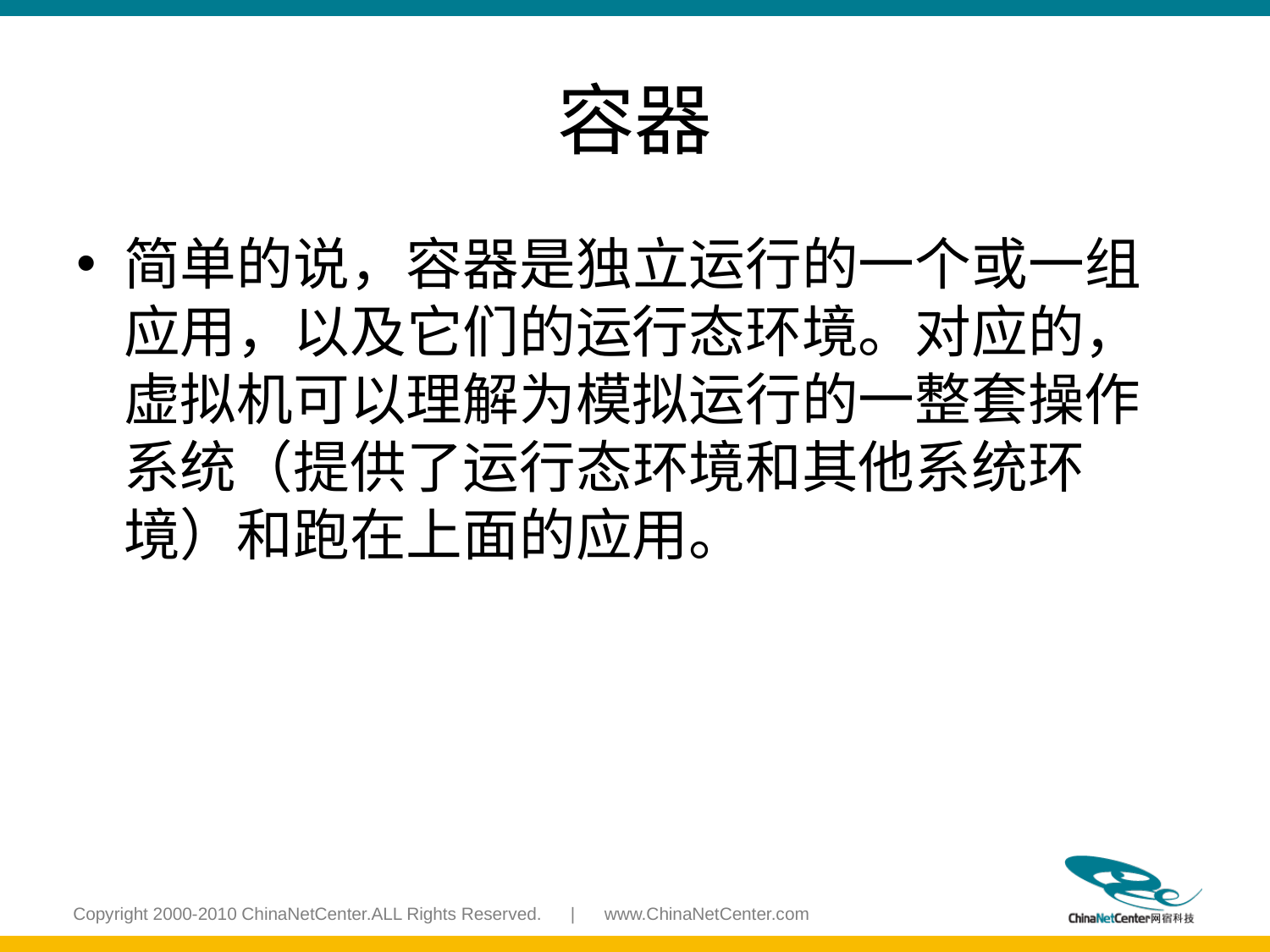

# 容器
简单的说，容器是独立运行的一个或一组应用，以及它们的运行态环境。对应的，虚拟机可以理解为模拟运行的一整套操作系统（提供了运行态环境和其他系统环境）和跑在上面的应用。